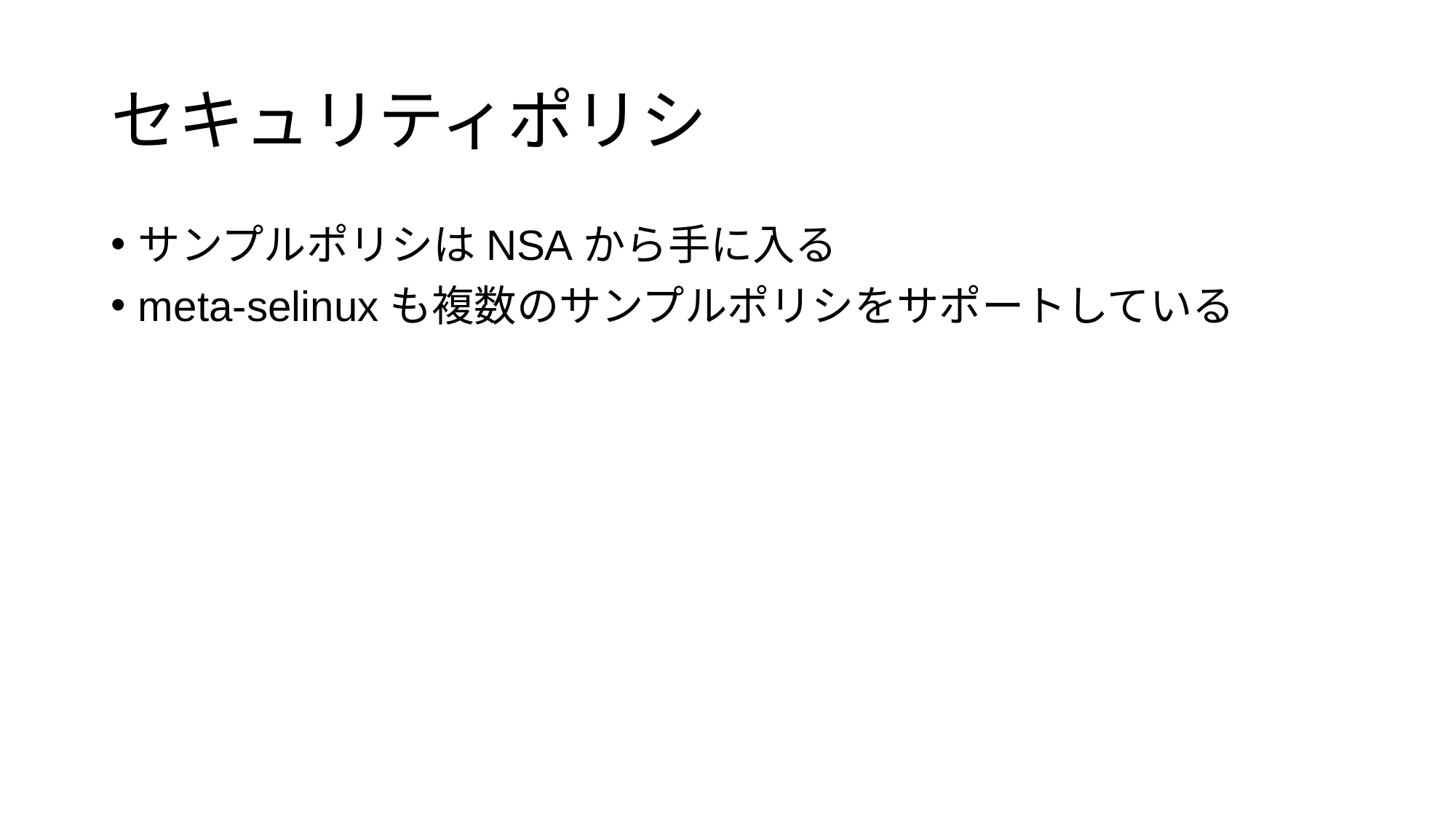

# セキュリティポリシ
サンプルポリシはNSAから手に入る
meta-selinuxも複数のサンプルポリシをサポートしている